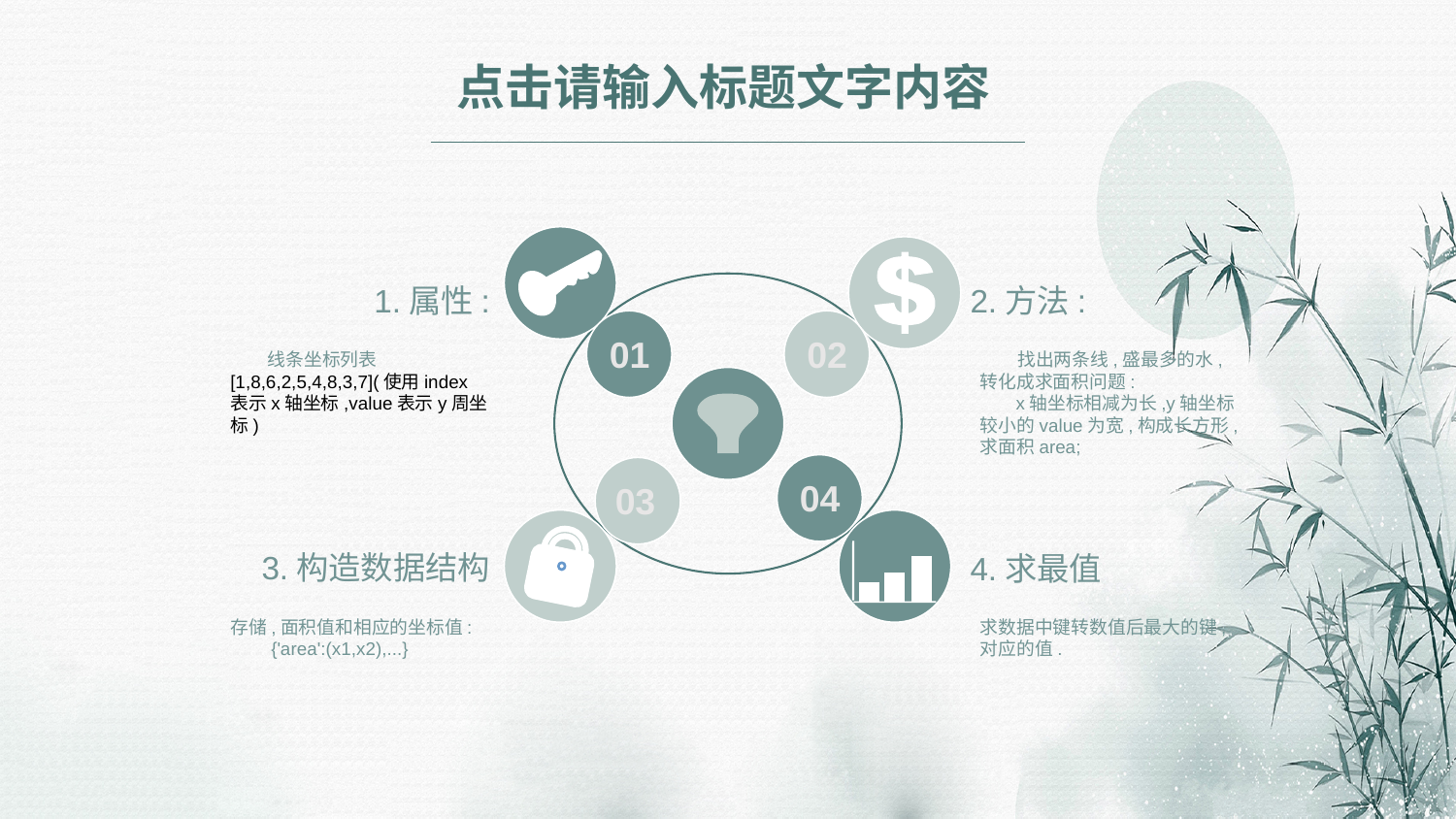

点击请输入标题文字内容

01

02

 1.属性:
        线条坐标列表      [1,8,6,2,5,4,8,3,7](使用index表示x轴坐标,value表示y周坐标)

2.方法:
        找出两条线,盛最多的水,转化成求面积问题:
       x轴坐标相减为长,y轴坐标较小的value为宽,构成长方形,求面积area;

04

03

3.构造数据结构
存储,面积值和相应的坐标值:
        {'area':(x1,x2),...}
4.求最值

求数据中键转数值后最大的键,对应的值.